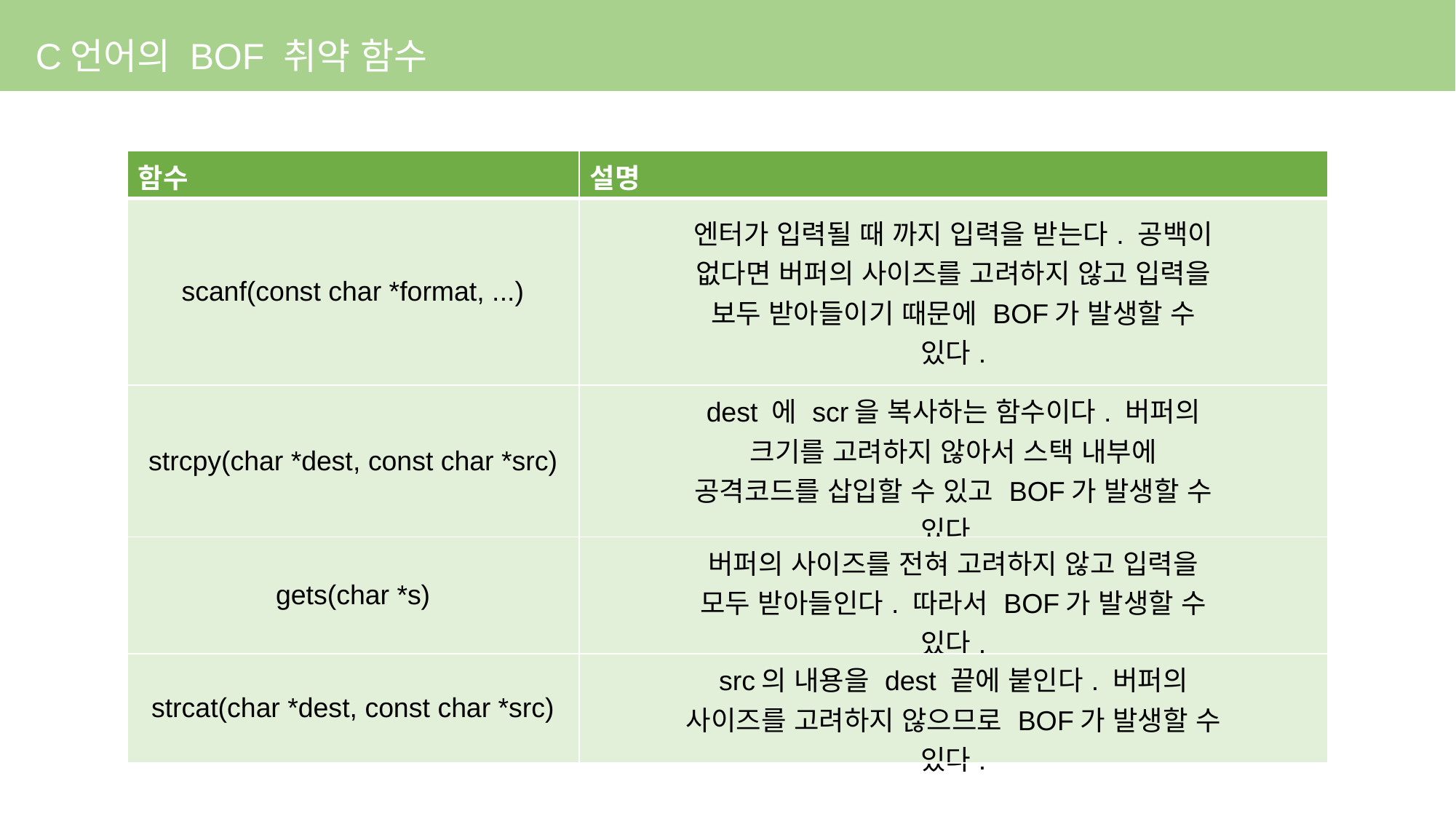

C언어의 BOF 취약 함수
| 함수 | 설명 |
| --- | --- |
| scanf(const char \*format, ...) | 엔터가 입력될 때 까지 입력을 받는다. 공백이 없다면 버퍼의 사이즈를 고려하지 않고 입력을 보두 받아들이기 때문에 BOF가 발생할 수 있다. |
| strcpy(char \*dest, const char \*src) | dest 에 scr을 복사하는 함수이다. 버퍼의 크기를 고려하지 않아서 스택 내부에 공격코드를 삽입할 수 있고 BOF가 발생할 수 있다. |
| gets(char \*s) | 버퍼의 사이즈를 전혀 고려하지 않고 입력을 모두 받아들인다. 따라서 BOF가 발생할 수 있다. |
| strcat(char \*dest, const char \*src) | src의 내용을 dest 끝에 붙인다. 버퍼의 사이즈를 고려하지 않으므로 BOF가 발생할 수 있다. |